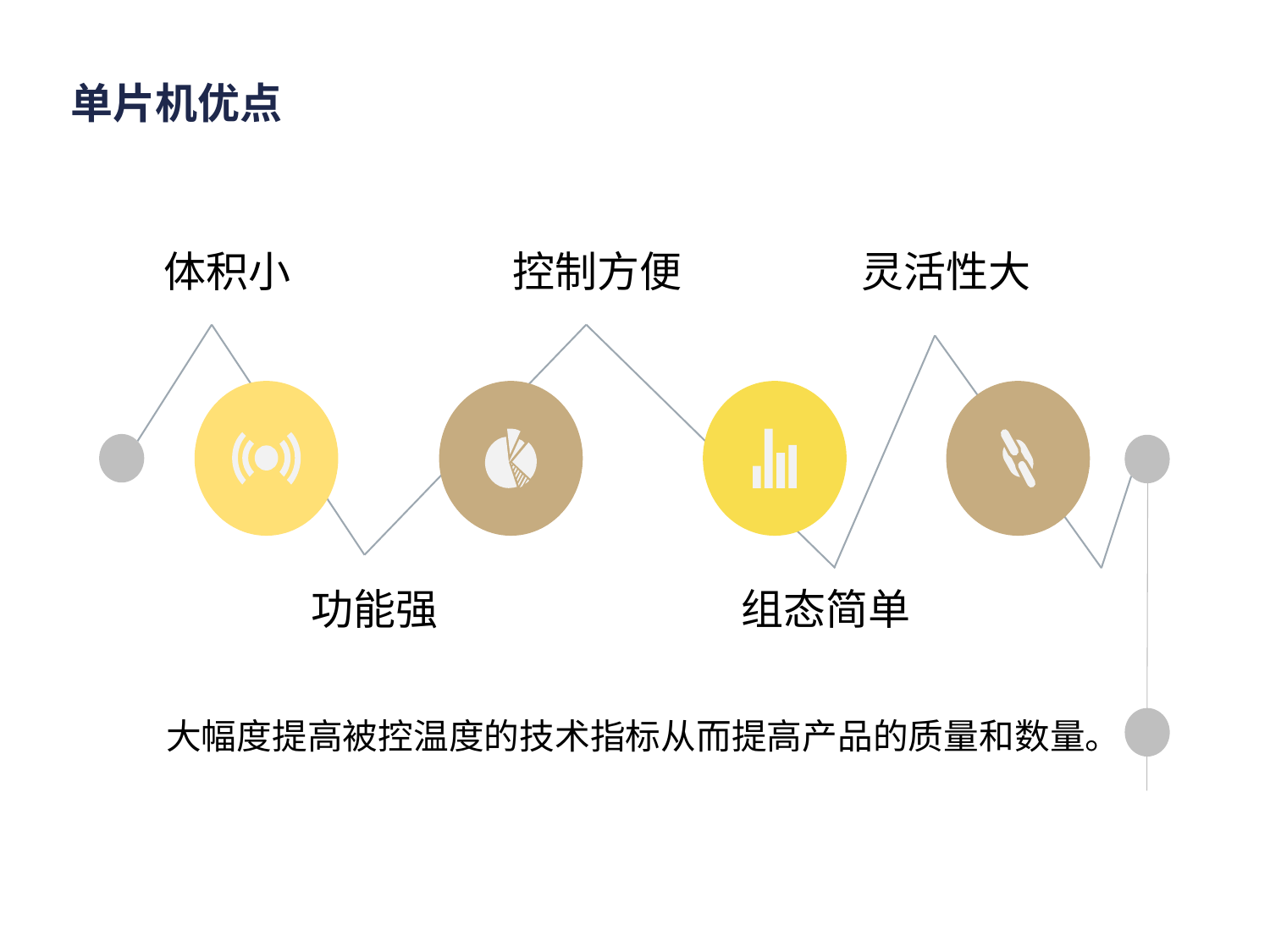

# 单片机优点
体积小
控制方便
灵活性大

功能强
组态简单

大幅度提高被控温度的技术指标从而提高产品的质量和数量。